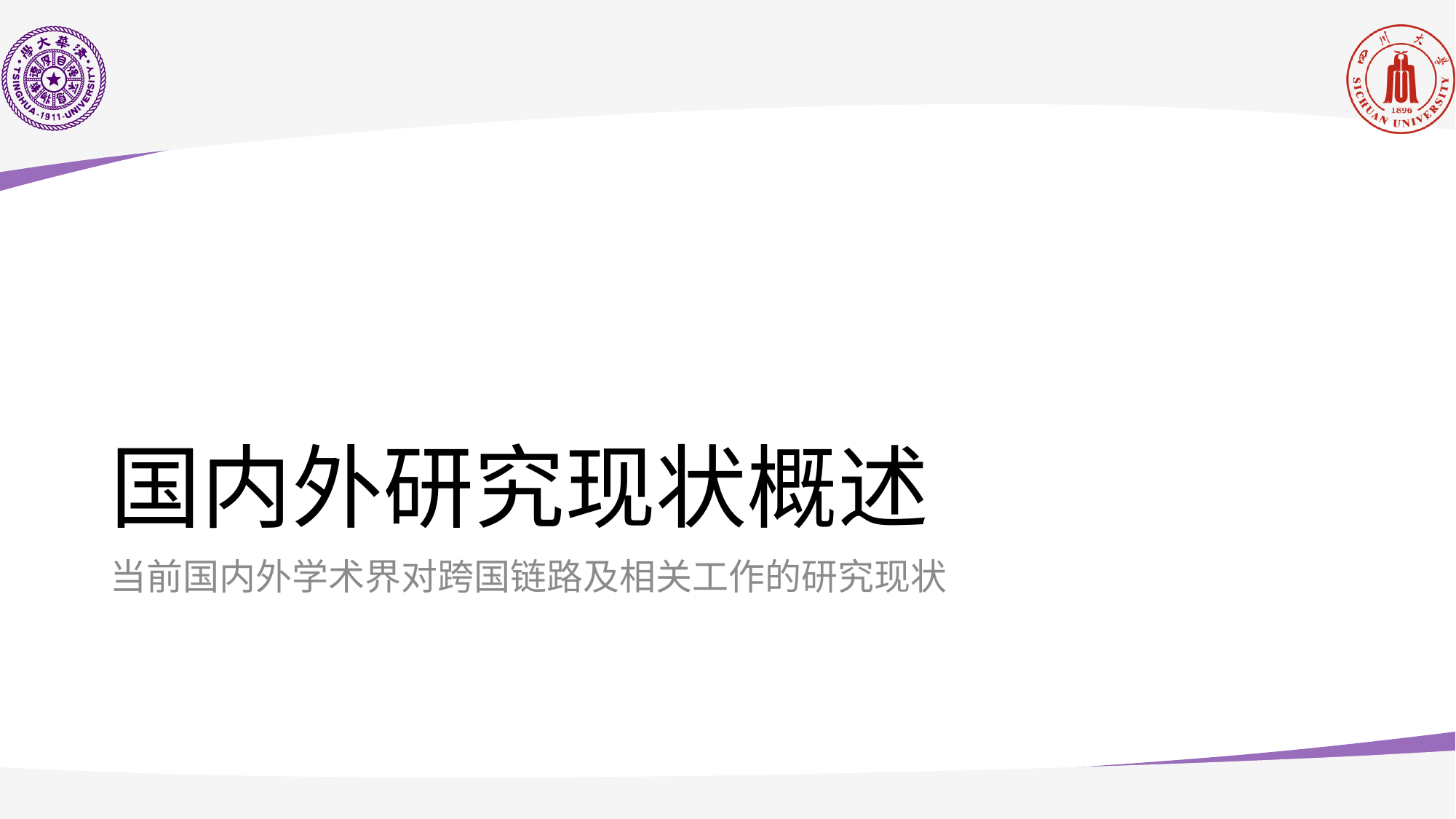

# 国内外研究现状概述
当前国内外学术界对跨国链路及相关工作的研究现状